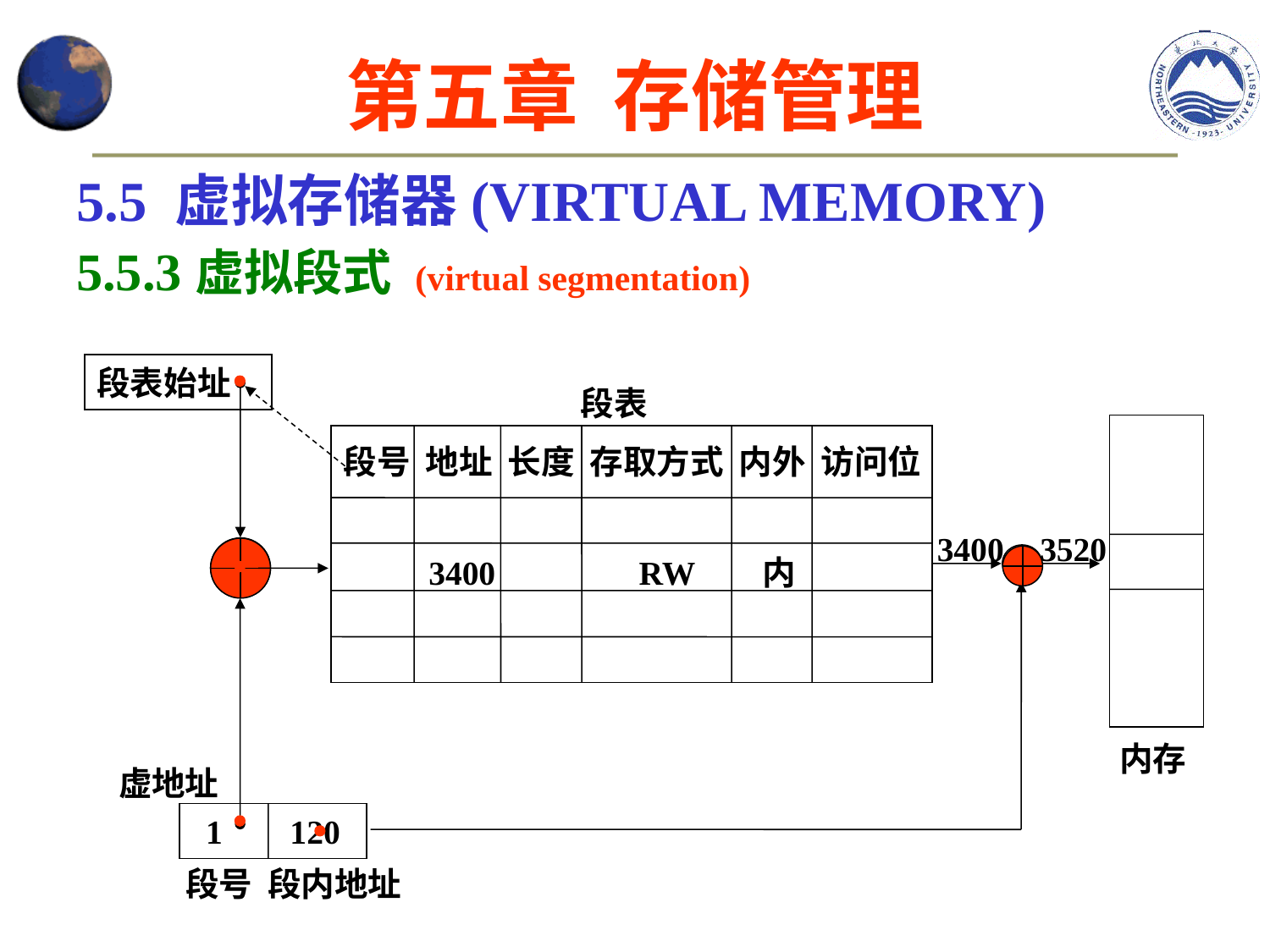

第五章  存储管理
5.5 虚拟存储器(VIRTUAL MEMORY)
5.5.3虚拟段式 (virtual segmentation)
段表始址

段表
段号  地址  长度  存取方式  内外  访问位

3400                 RW       内

3520

3400

内存
虚地址
1        120

段号  段内地址